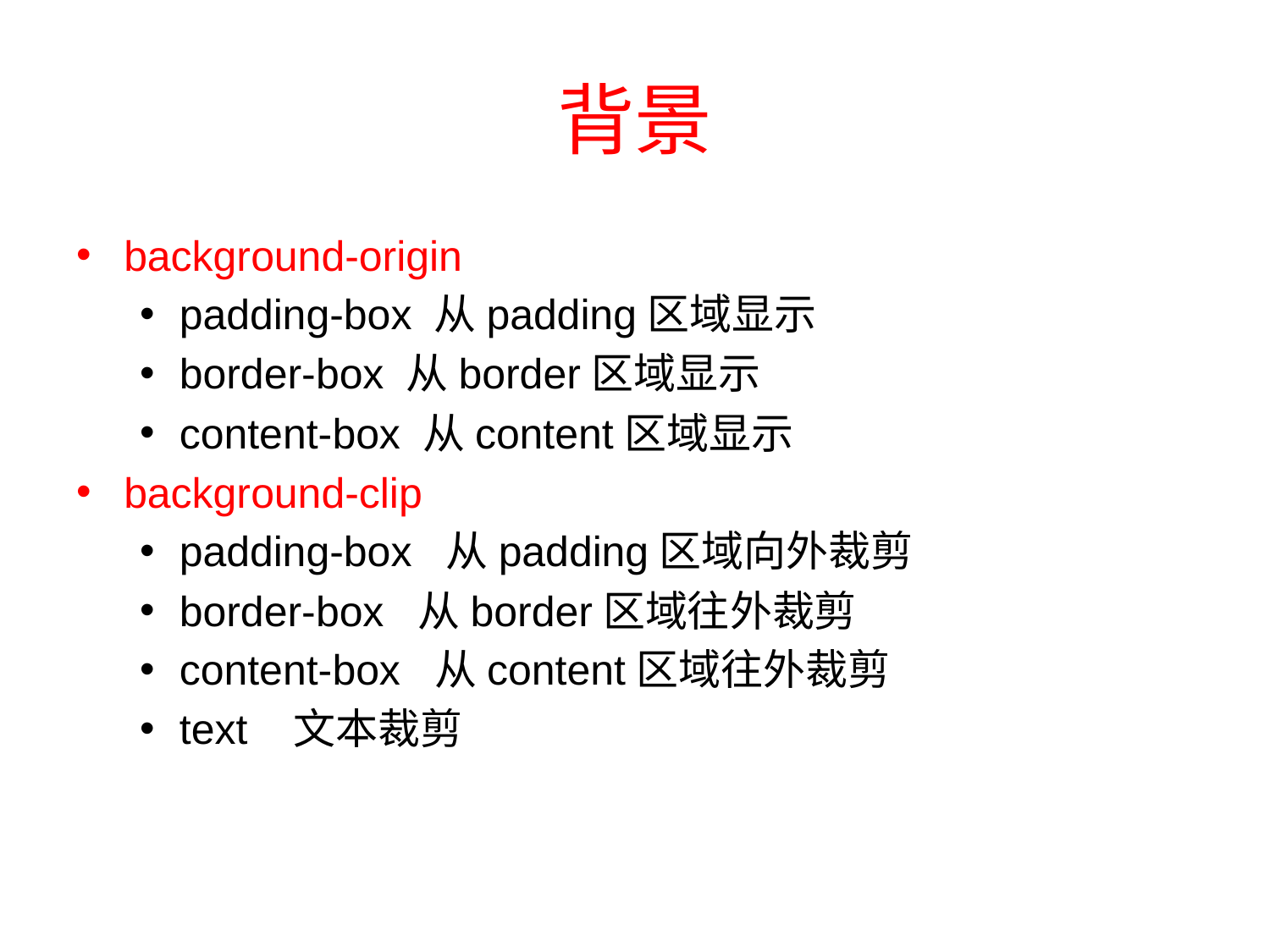

# 背景
background-origin
padding-box 从padding区域显示
border-box 从border区域显示
content-box 从content区域显示
background-clip
padding-box  从padding区域向外裁剪
border-box  从border区域往外裁剪
content-box  从content区域往外裁剪
text   文本裁剪